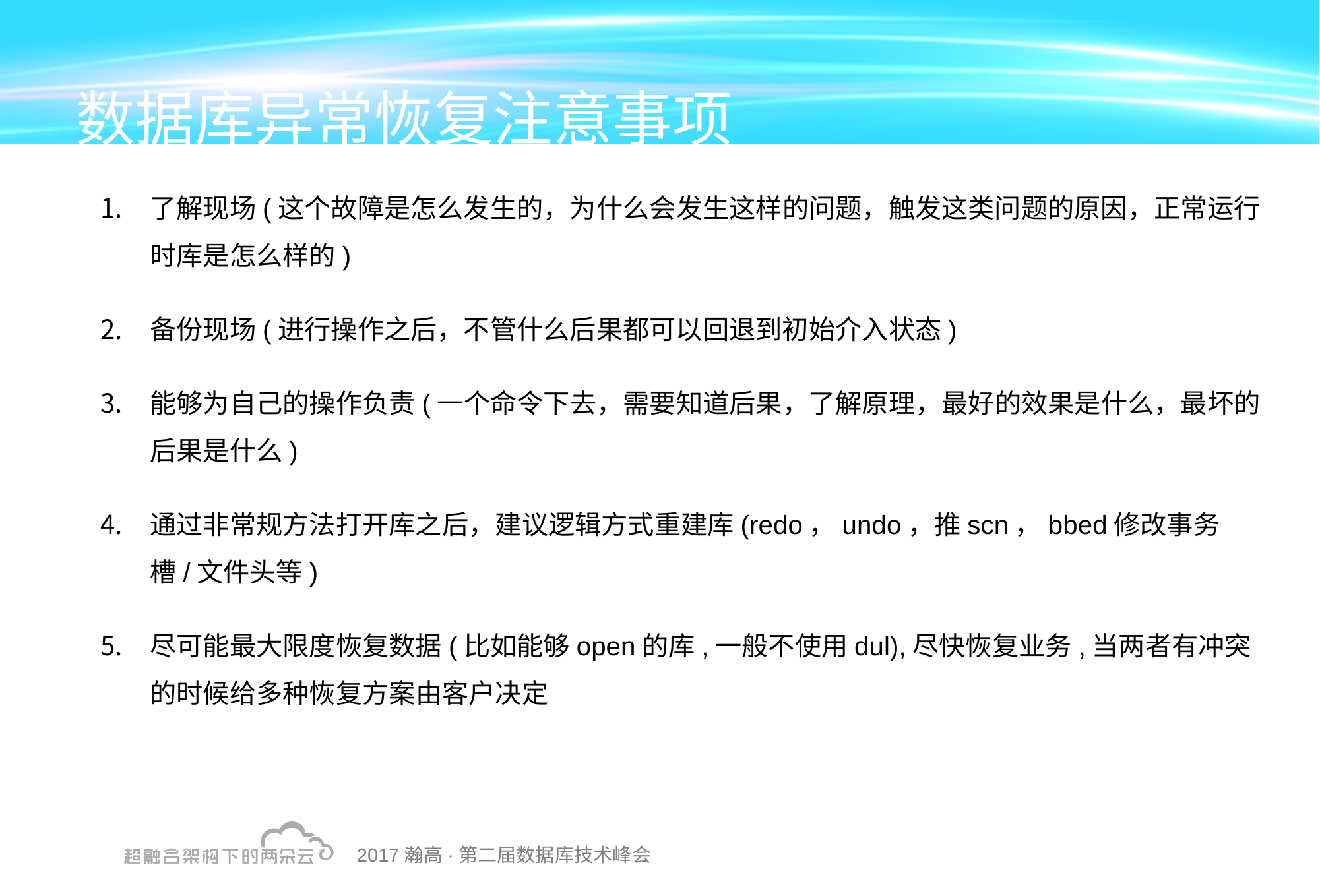

# 数据库异常恢复注意事项
了解现场(这个故障是怎么发生的，为什么会发生这样的问题，触发这类问题的原因，正常运行时库是怎么样的)
备份现场(进行操作之后，不管什么后果都可以回退到初始介入状态)
能够为自己的操作负责(一个命令下去，需要知道后果，了解原理，最好的效果是什么，最坏的后果是什么)
通过非常规方法打开库之后，建议逻辑方式重建库(redo，undo，推scn，bbed修改事务槽/文件头等)
尽可能最大限度恢复数据(比如能够open的库,一般不使用dul),尽快恢复业务,当两者有冲突的时候给多种恢复方案由客户决定